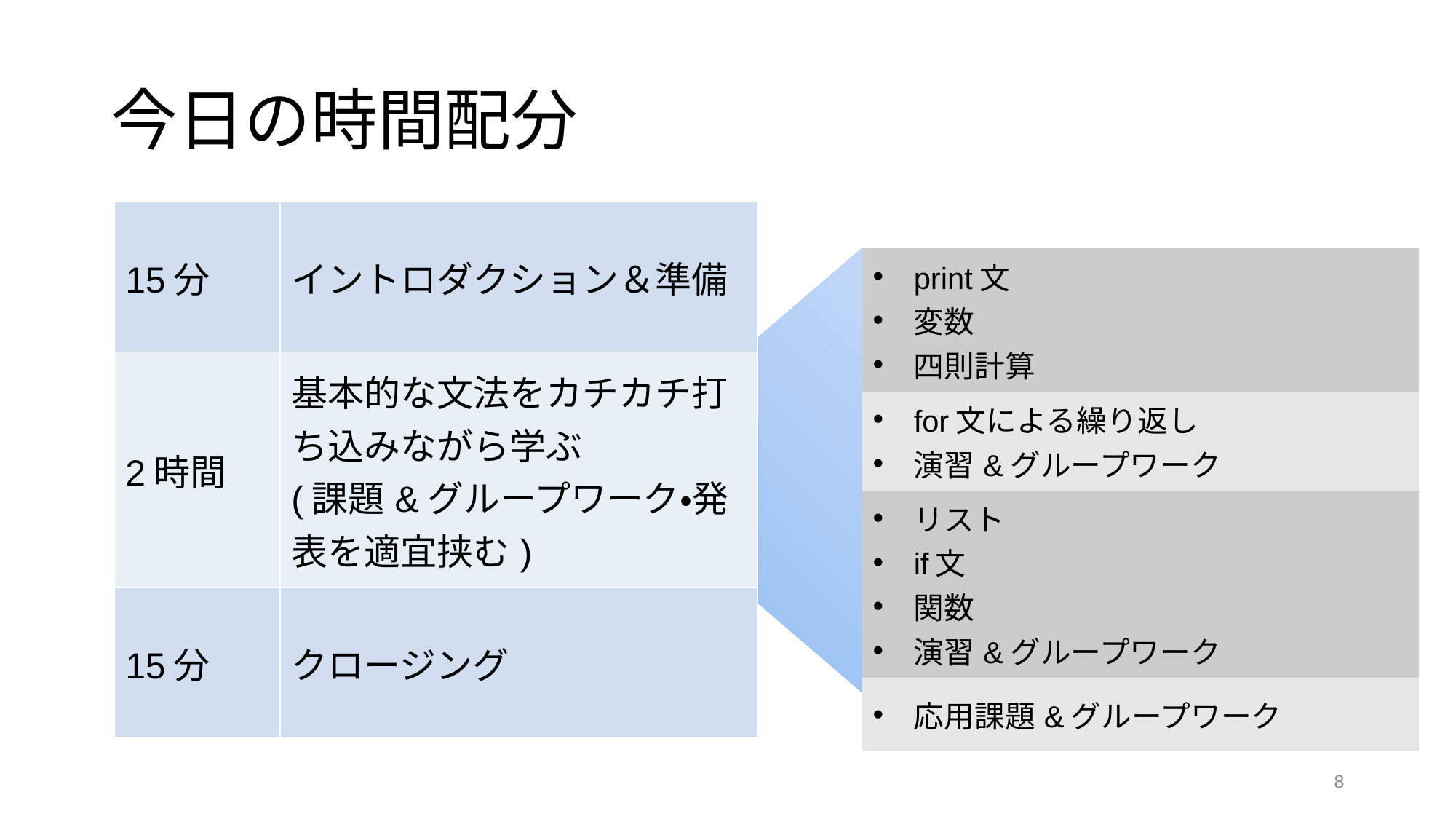

# 今日の時間配分
| 15分 | イントロダクション＆準備 |
| --- | --- |
| 2時間 | 基本的な文法をカチカチ打ち込みながら学ぶ (課題&グループワーク・発表を適宜挟む) |
| 15分 | クロージング |
| print文 変数 四則計算 |
| --- |
| for文による繰り返し 演習&グループワーク |
| リスト if文 関数 演習&グループワーク |
| 応用課題&グループワーク |

8